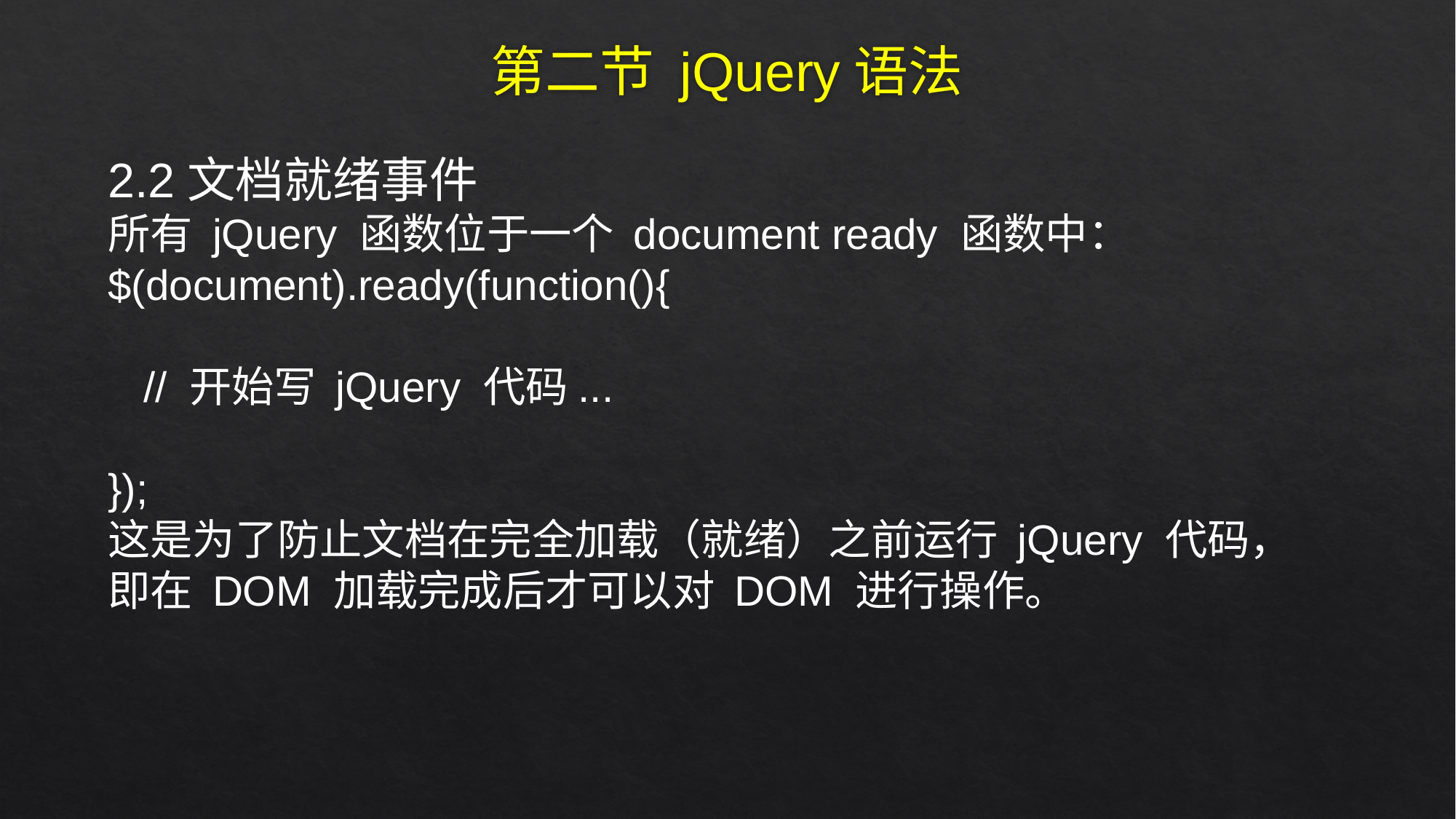

# 第二节 jQuery语法
2.2文档就绪事件
所有 jQuery 函数位于一个 document ready 函数中：
$(document).ready(function(){

   // 开始写 jQuery 代码...

});
这是为了防止文档在完全加载（就绪）之前运行 jQuery 代码，
即在 DOM 加载完成后才可以对 DOM 进行操作。